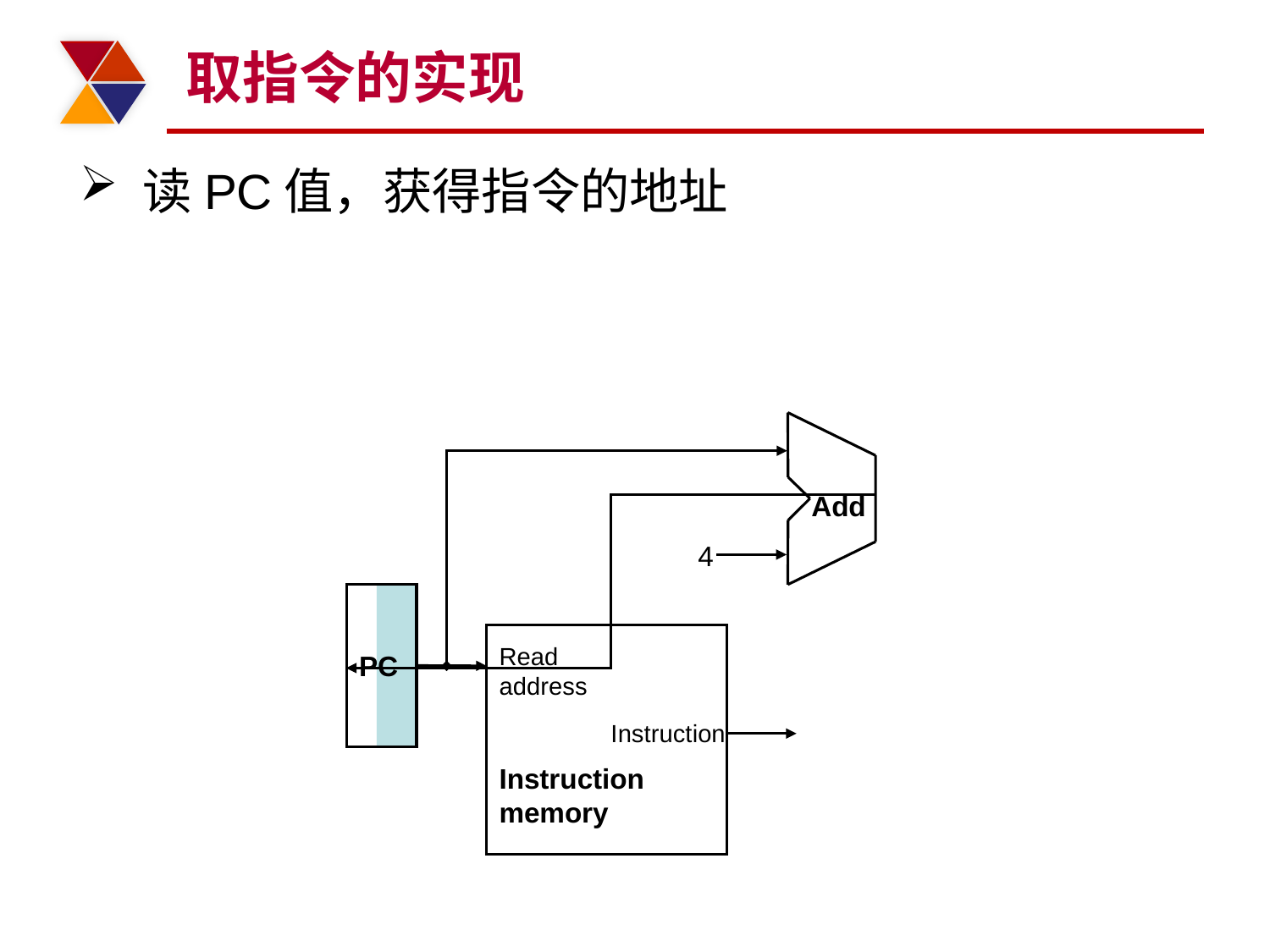

# 取指令的实现
读PC值，获得指令的地址

Add
4

PC

Read
address
Instruction
Instruction
memory